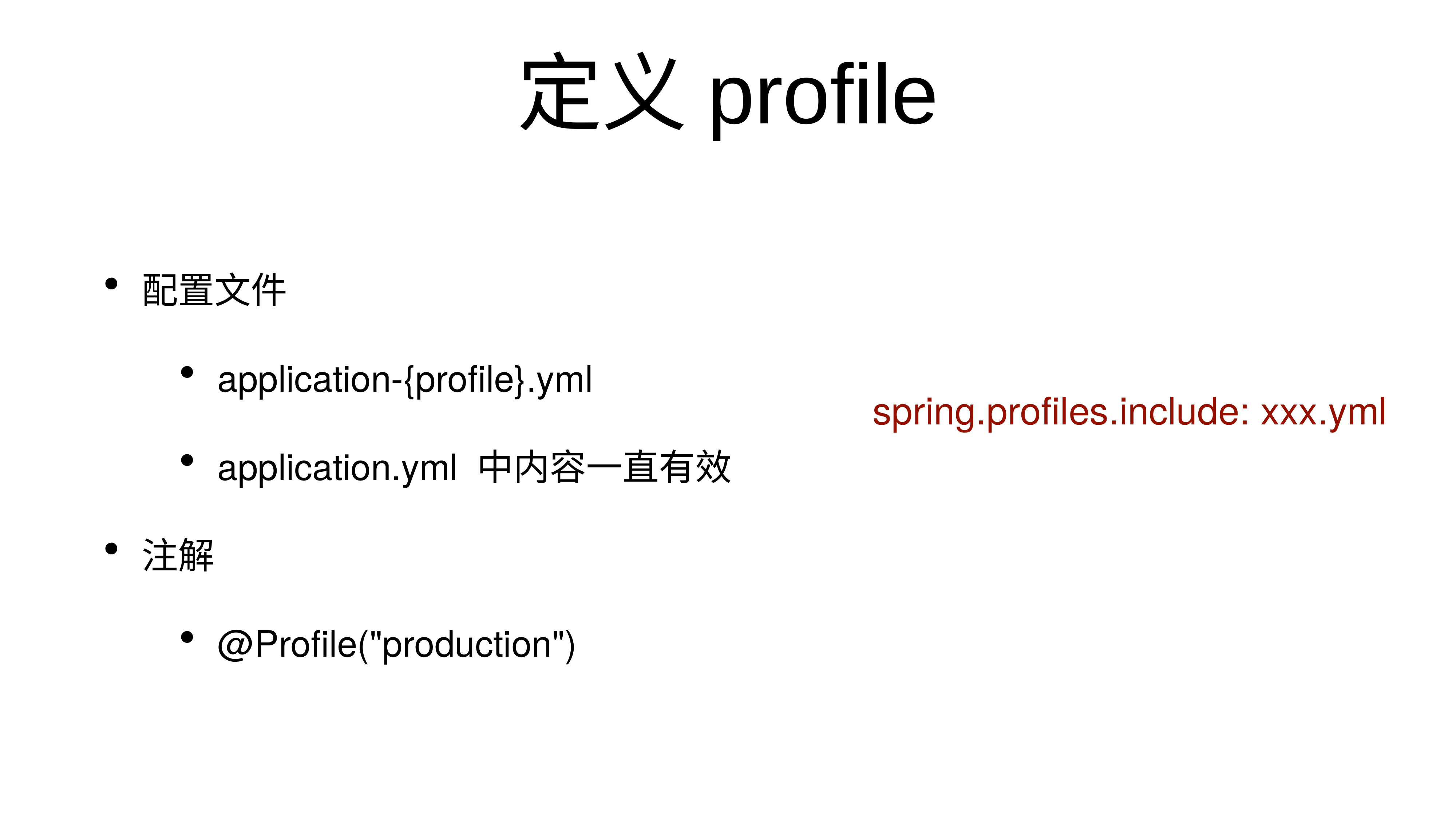

# 定义profile
配置文件
application-{profile}.yml
application.yml 中内容一直有效
注解
@Profile("production")
spring.profiles.include: xxx.yml